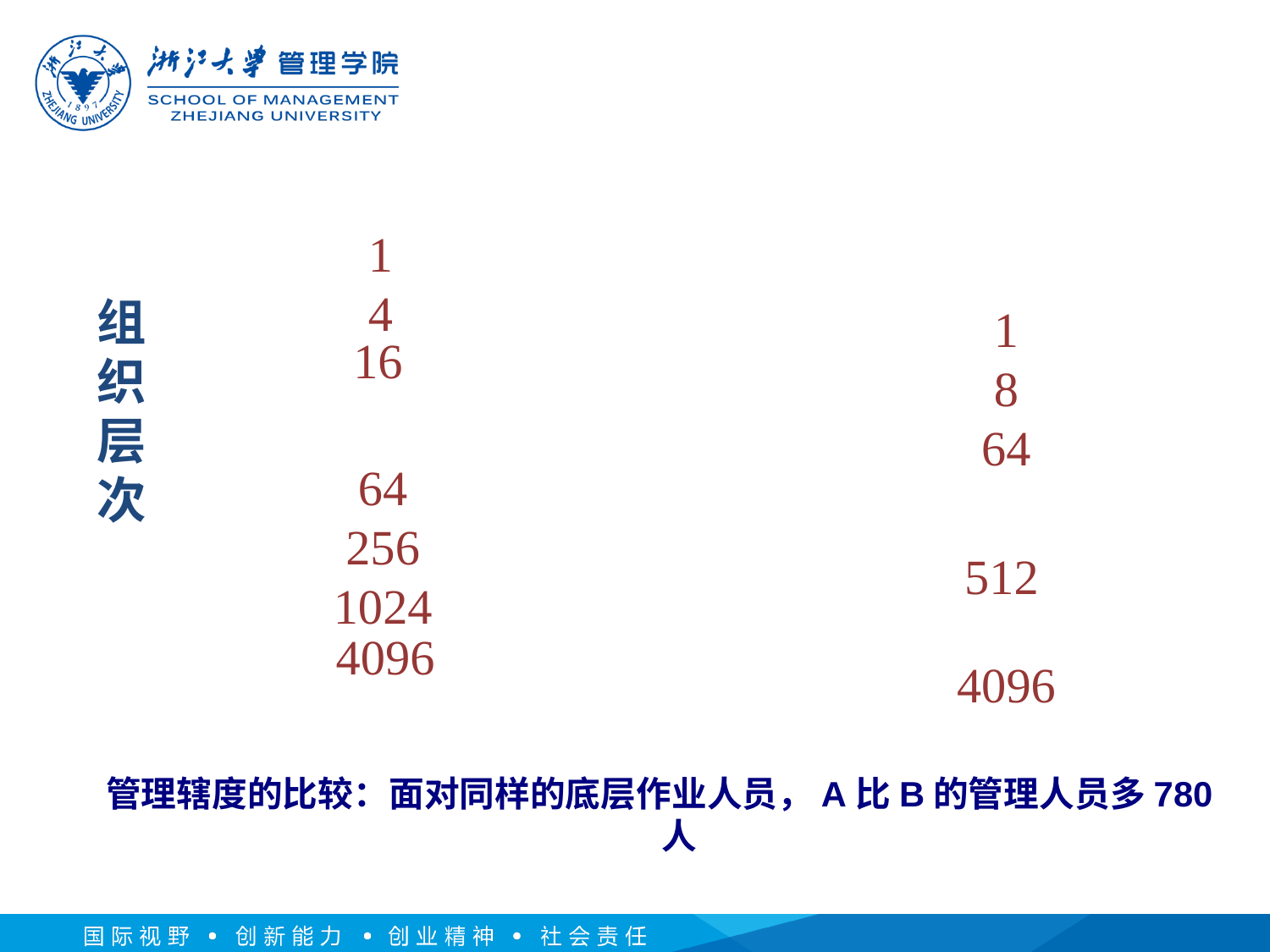

64
256
1024

1
4

512

组织层次
1
8
64

4096
 16
    4096
管理辖度的比较：面对同样的底层作业人员，A比B的管理人员多780人